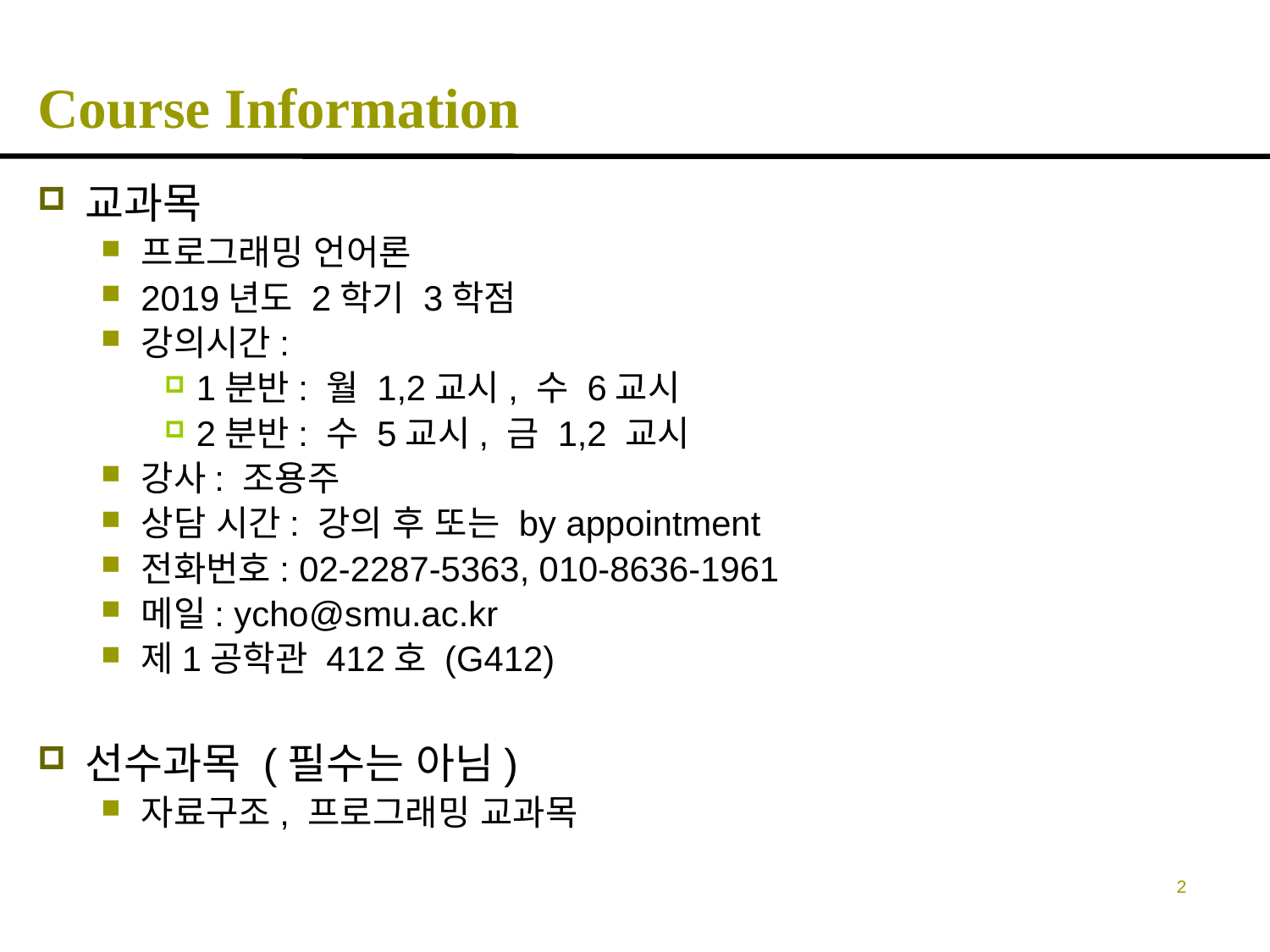

# Course Information
교과목
프로그래밍 언어론
2019년도 2학기 3학점
강의시간:
1분반: 월 1,2교시, 수 6교시
2분반: 수 5교시, 금 1,2 교시
강사: 조용주
상담 시간: 강의 후 또는 by appointment
전화번호: 02-2287-5363, 010-8636-1961
메일: ycho@smu.ac.kr
제1공학관 412호 (G412)

선수과목 (필수는 아님)
자료구조, 프로그래밍 교과목
2